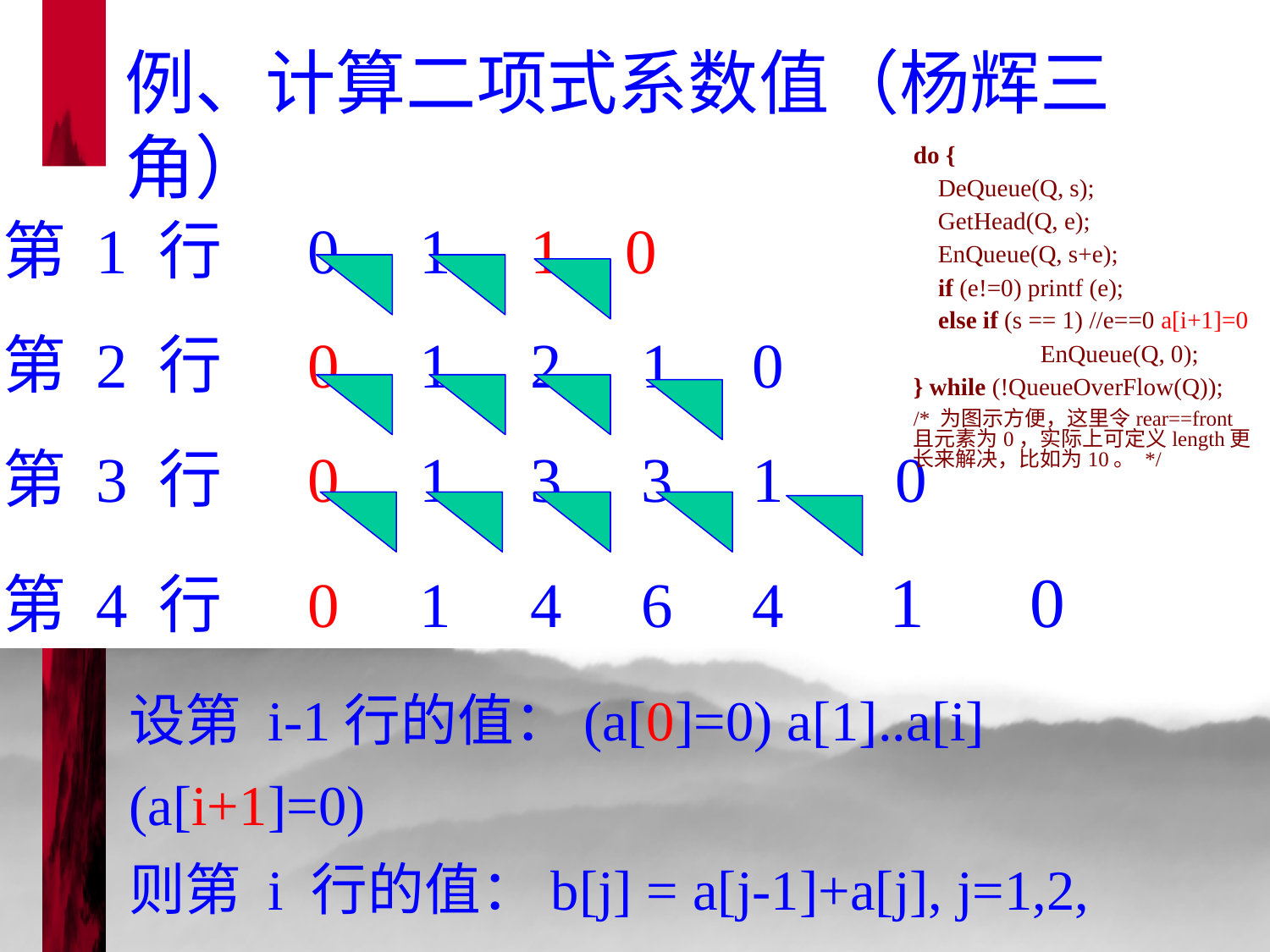

例、计算二项式系数值（杨辉三角）
do {
    DeQueue(Q, s);
    GetHead(Q, e);
    EnQueue(Q, s+e);
    if (e!=0) printf (e);
    else if (s == 1) //e==0 a[i+1]=0
	EnQueue(Q, 0);
} while (!QueueOverFlow(Q));
/* 为图示方便，这里令rear==front且元素为0，实际上可定义length更长来解决，比如为10。 */
第 1 行     0     1     1    0
第 2 行     0     1     2     1     0
第 3 行     0     1     3     3     1       0
第 4 行     0     1     4     6     4      1      0

设第 i-1行的值：(a[0]=0) a[1]..a[i] (a[i+1]=0)
则第 i 行的值：b[j] = a[j-1]+a[j], j=1,2,…,i+1